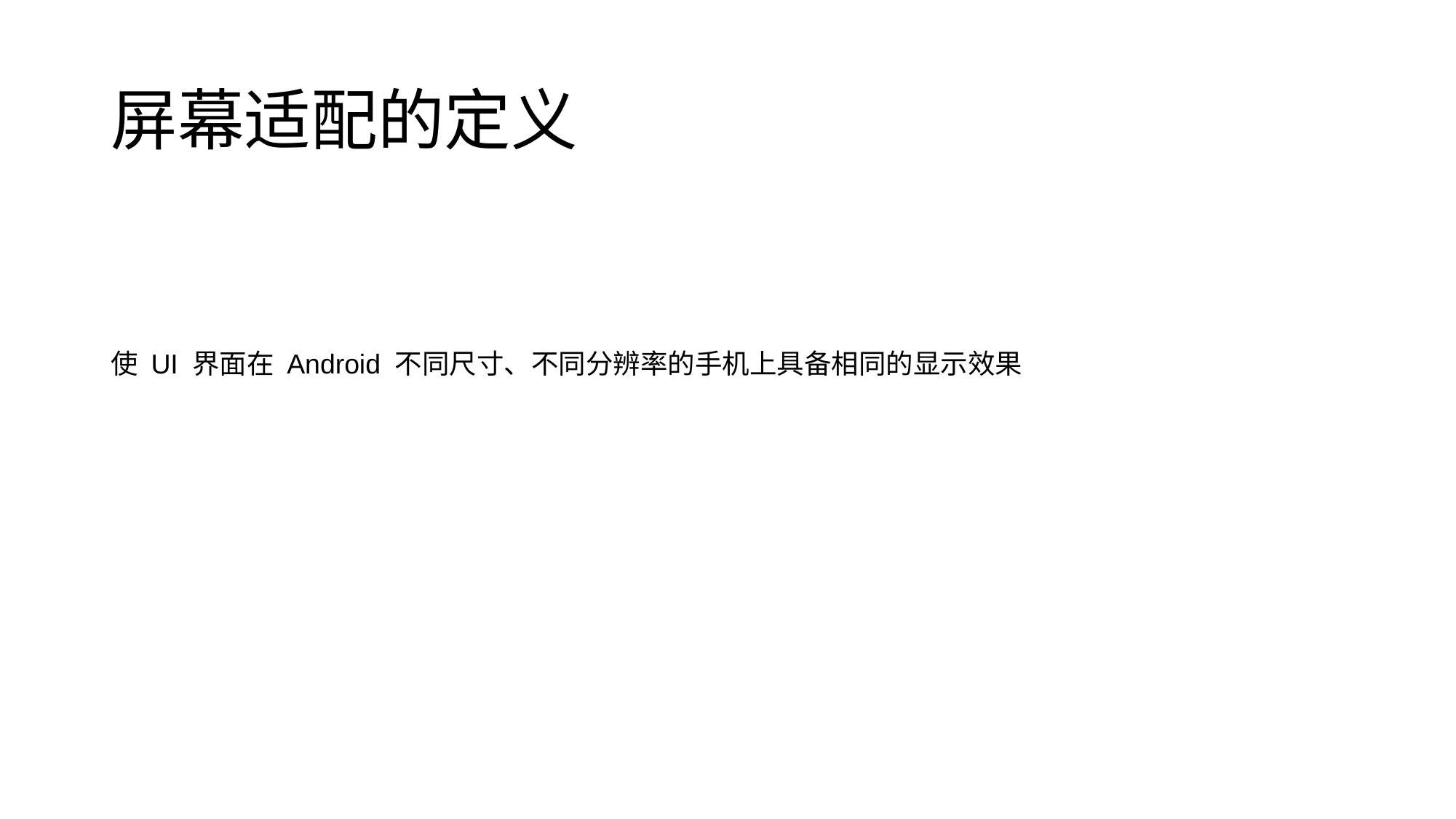

# 屏幕适配的定义

使 UI 界面在 Android 不同尺寸、不同分辨率的手机上具备相同的显示效果